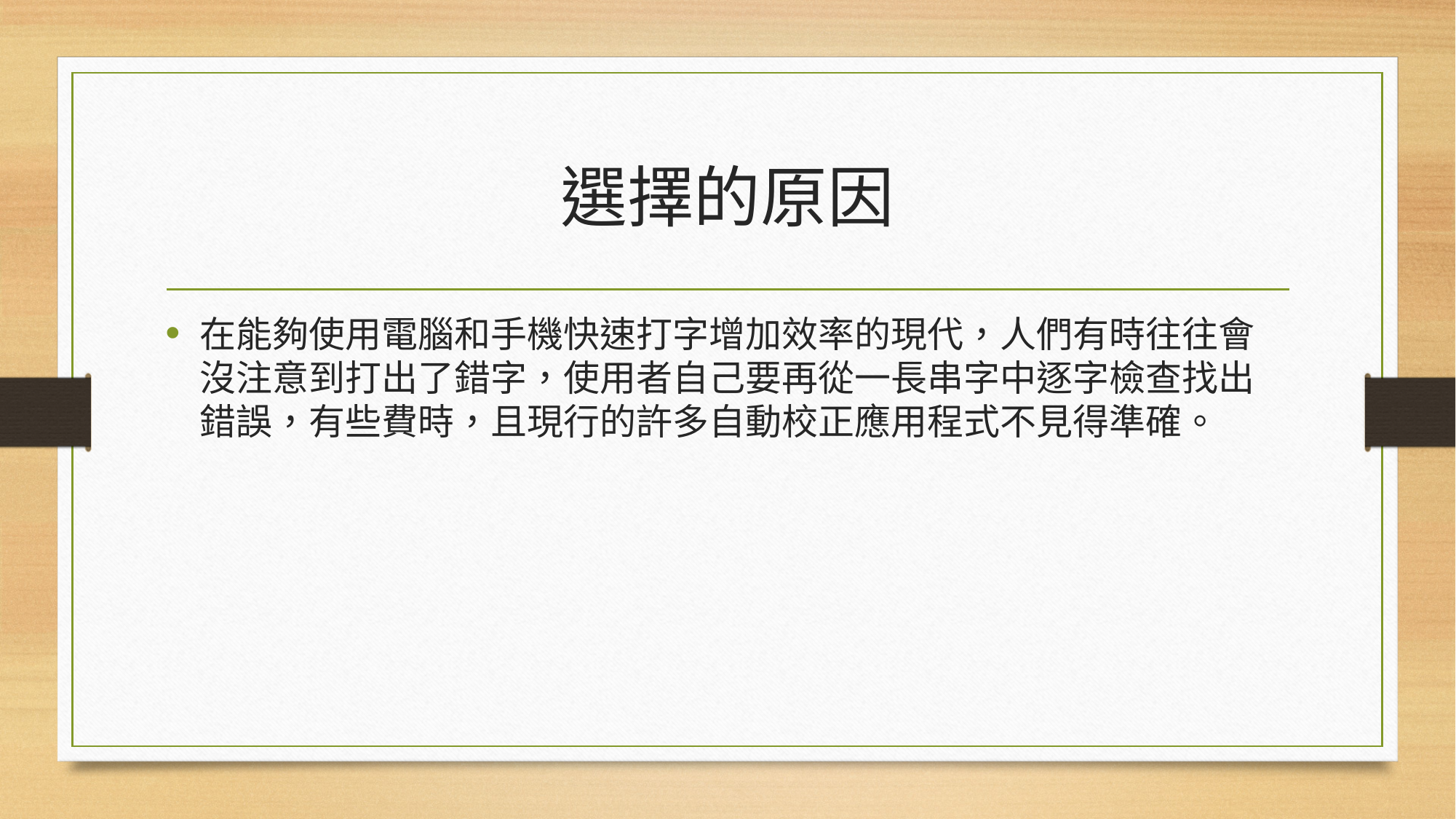

# 選擇的原因
在能夠使用電腦和手機快速打字增加效率的現代，人們有時往往會沒注意到打出了錯字，使用者自己要再從一長串字中逐字檢查找出錯誤，有些費時，且現行的許多自動校正應用程式不見得準確。